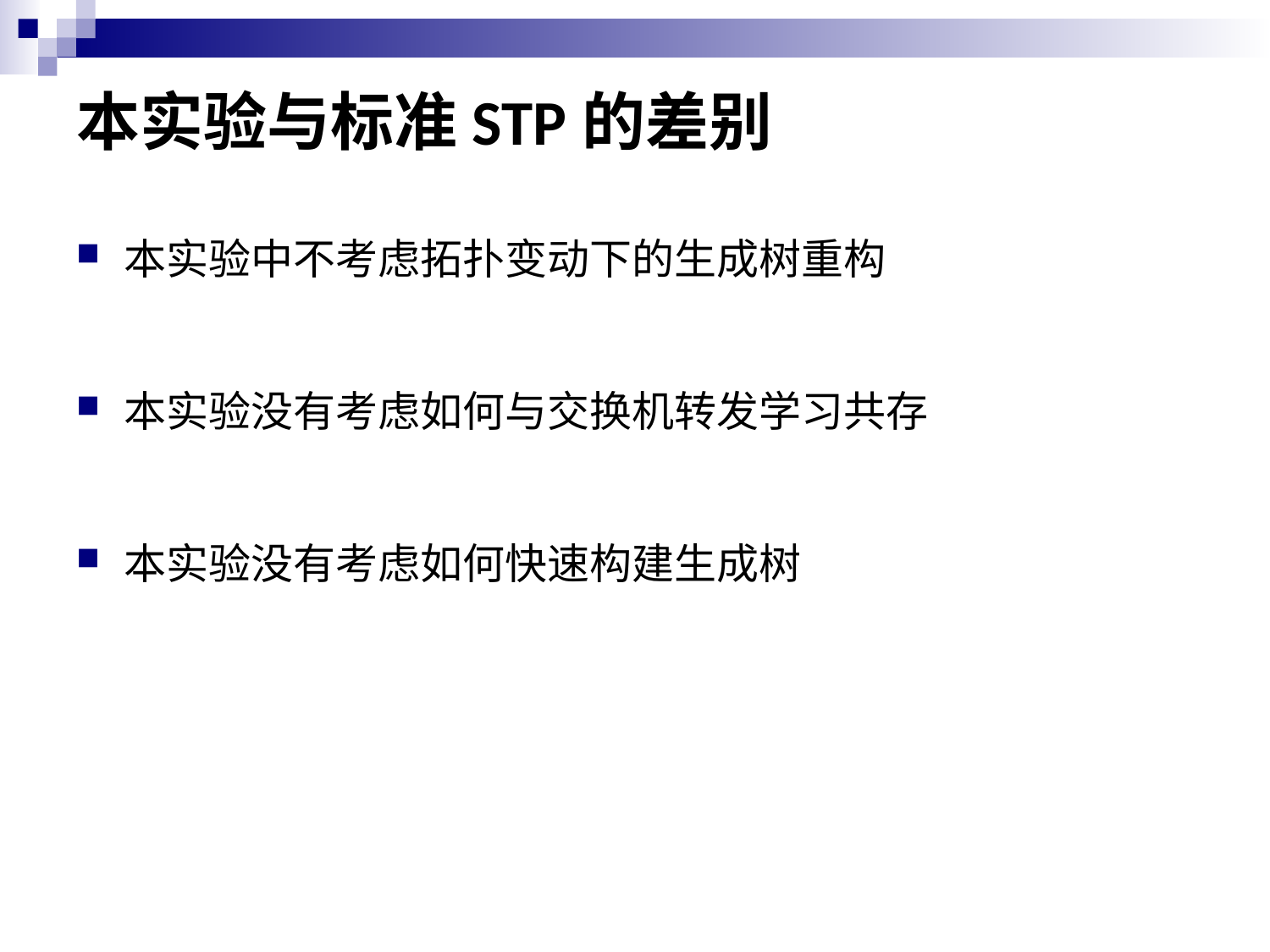

# 本实验与标准STP的差别
本实验中不考虑拓扑变动下的生成树重构

本实验没有考虑如何与交换机转发学习共存

本实验没有考虑如何快速构建生成树
27